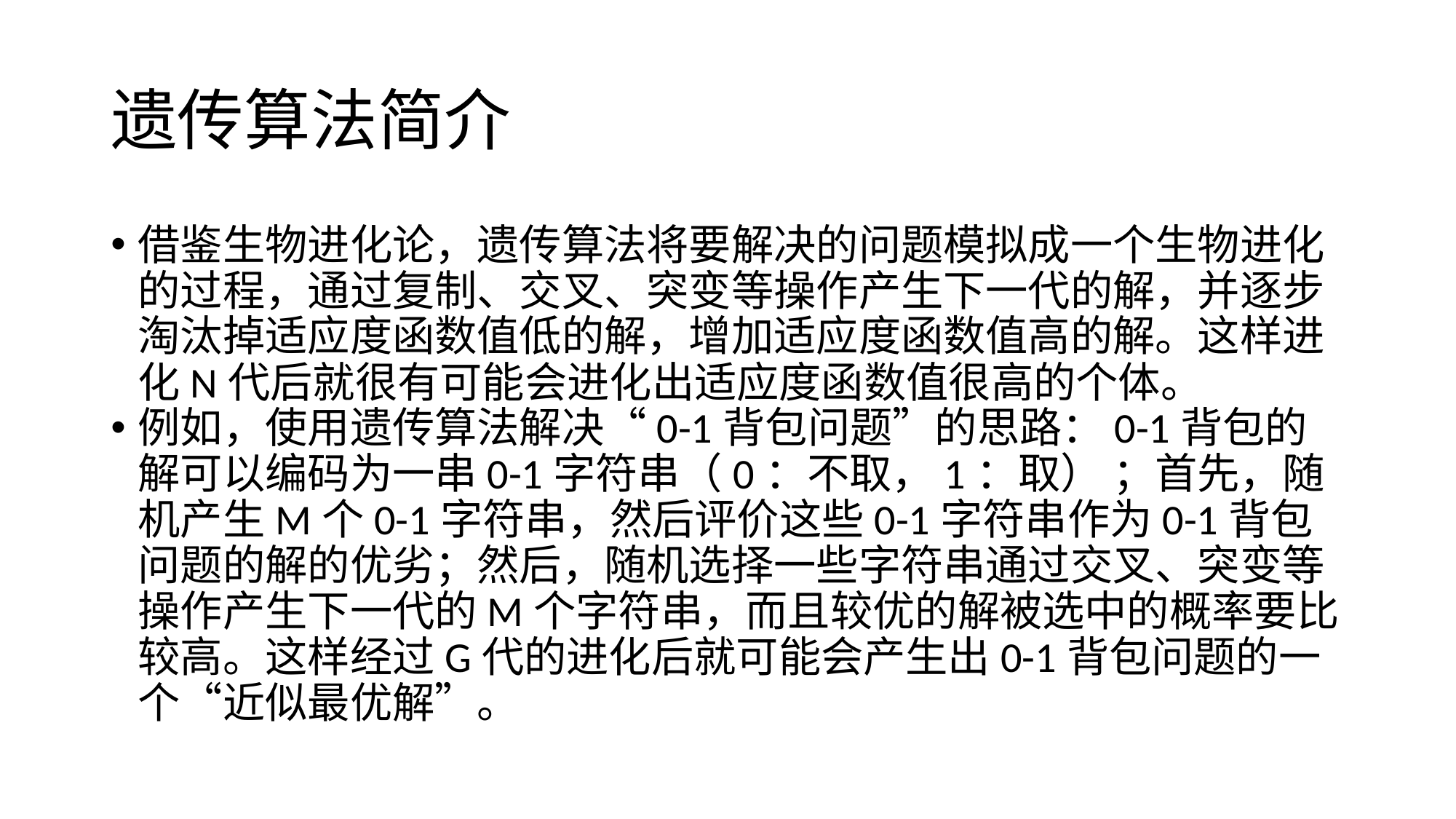

遗传算法简介
借鉴生物进化论，遗传算法将要解决的问题模拟成一个生物进化的过程，通过复制、交叉、突变等操作产生下一代的解，并逐步淘汰掉适应度函数值低的解，增加适应度函数值高的解。这样进化N代后就很有可能会进化出适应度函数值很高的个体。
例如，使用遗传算法解决“0-1背包问题”的思路：0-1背包的解可以编码为一串0-1字符串（0：不取，1：取） ；首先，随机产生M个0-1字符串，然后评价这些0-1字符串作为0-1背包问题的解的优劣；然后，随机选择一些字符串通过交叉、突变等操作产生下一代的M个字符串，而且较优的解被选中的概率要比较高。这样经过G代的进化后就可能会产生出0-1背包问题的一个“近似最优解”。